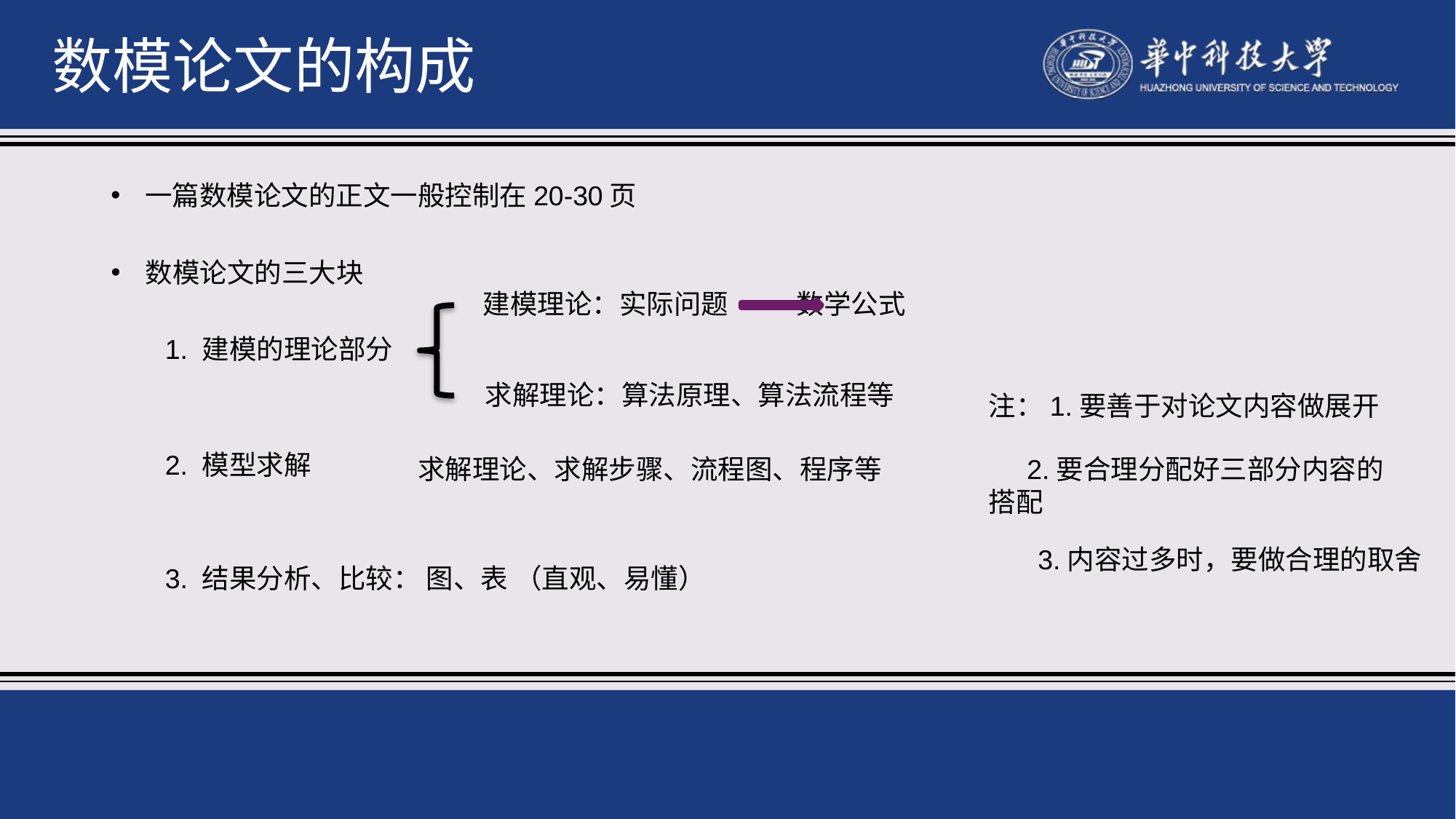

数模论文的构成
#
一篇数模论文的正文一般控制在20-30页
数模论文的三大块
建模理论：实际问题           数学公式

1. 建模的理论部分
求解理论：算法原理、算法流程等
注：1.要善于对论文内容做展开
2. 模型求解
求解理论、求解步骤、流程图、程序等
     2.要合理分配好三部分内容的搭配
3.内容过多时，要做合理的取舍
3. 结果分析、比较： 图、表 （直观、易懂）